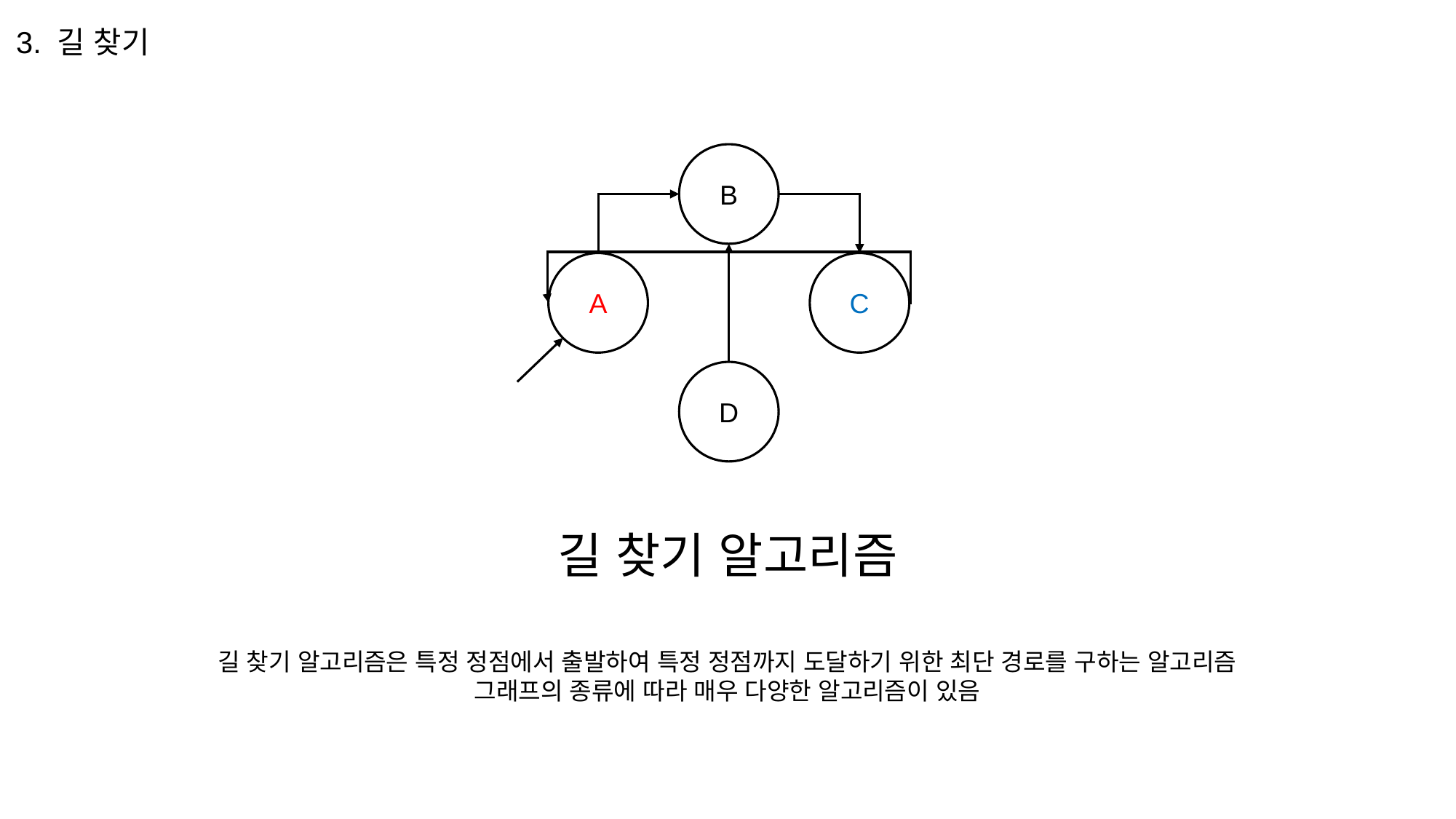

3. 길 찾기
B
A
C
D
길 찾기 알고리즘
길 찾기 알고리즘은 특정 정점에서 출발하여 특정 정점까지 도달하기 위한 최단 경로를 구하는 알고리즘
그래프의 종류에 따라 매우 다양한 알고리즘이 있음